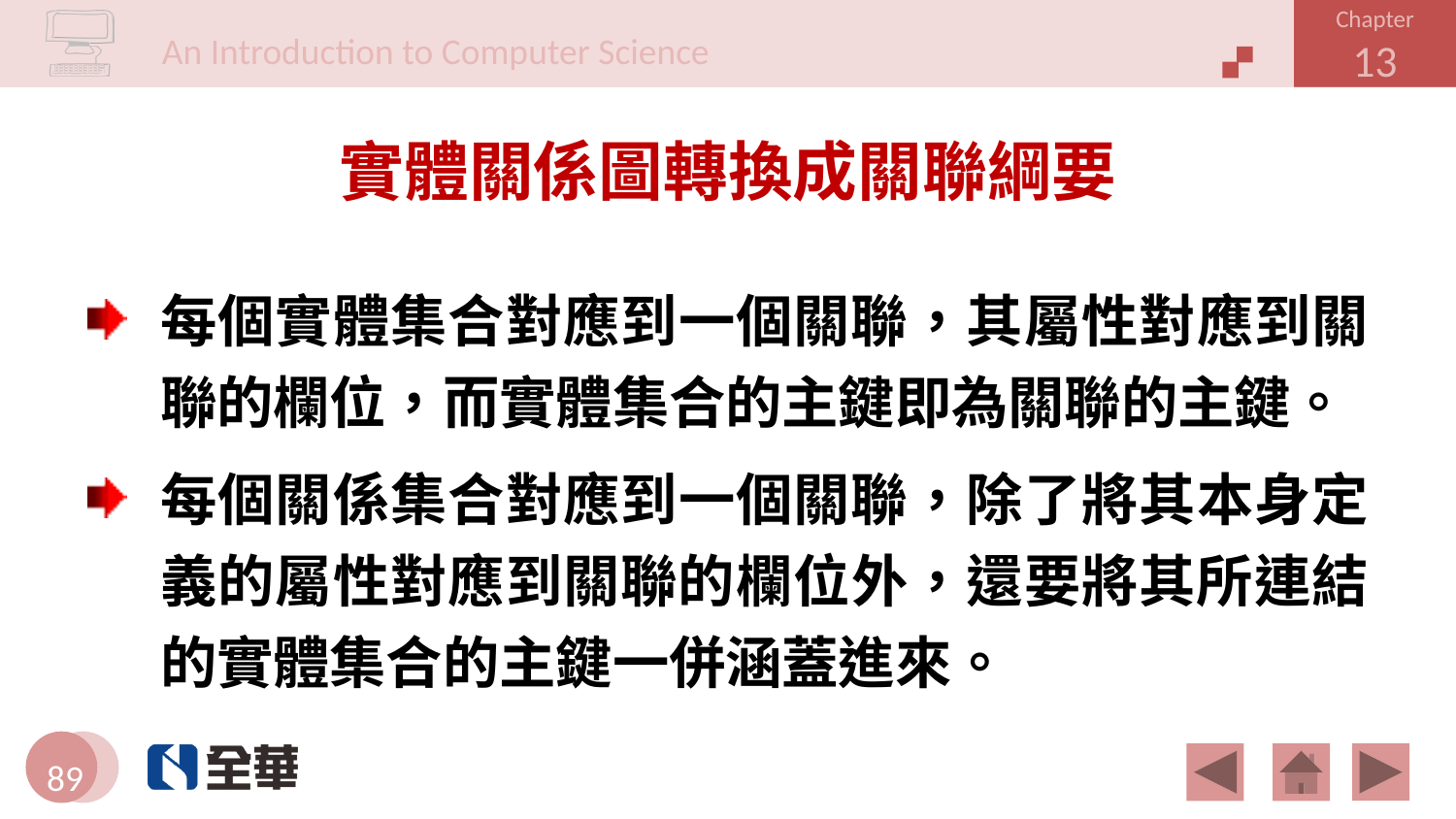

# 實體關係圖轉換成關聯綱要
每個實體集合對應到一個關聯，其屬性對應到關聯的欄位，而實體集合的主鍵即為關聯的主鍵。
每個關係集合對應到一個關聯，除了將其本身定義的屬性對應到關聯的欄位外，還要將其所連結的實體集合的主鍵一併涵蓋進來。